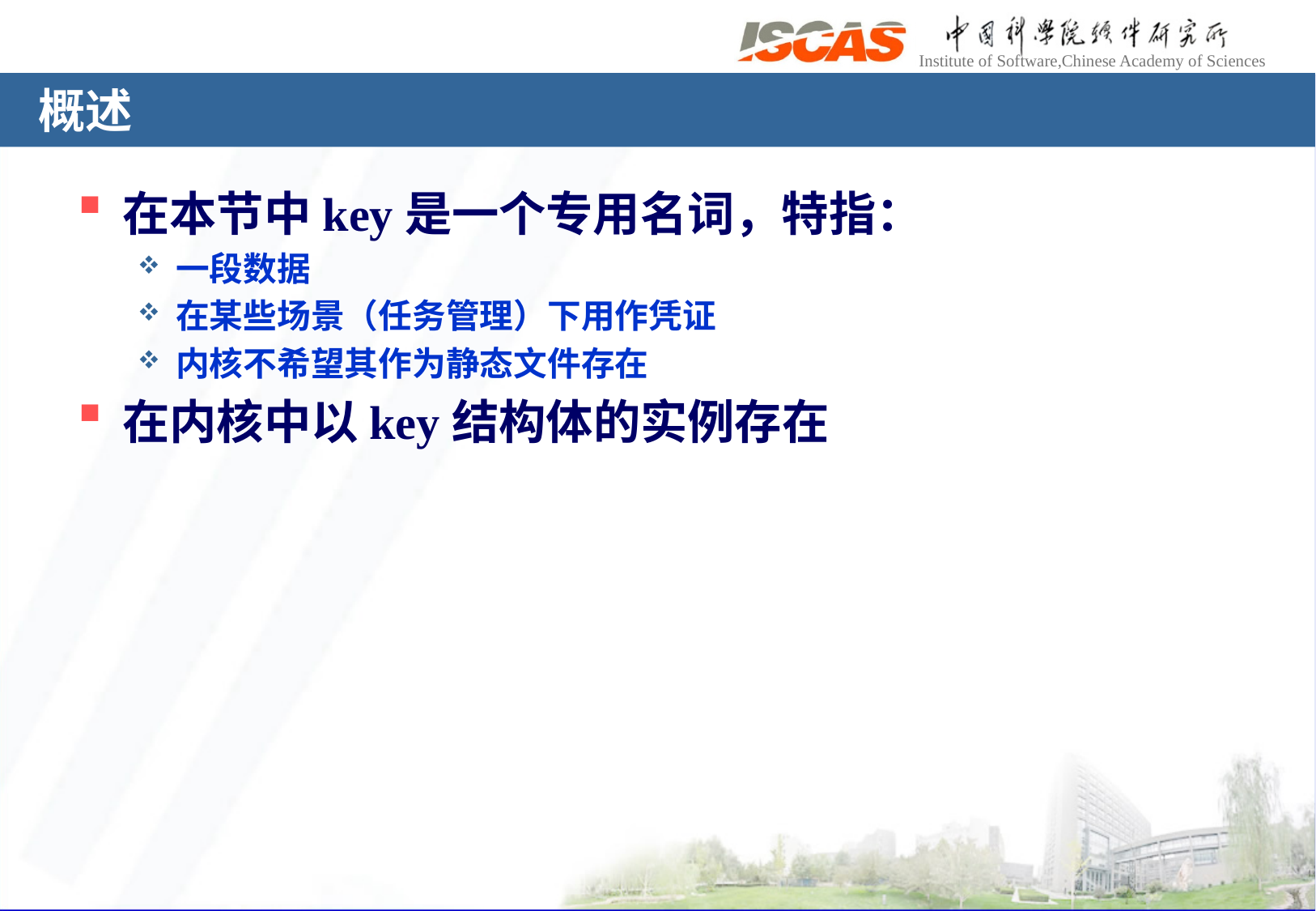

# 概述
在本节中key是一个专用名词，特指：
一段数据
在某些场景（任务管理）下用作凭证
内核不希望其作为静态文件存在
在内核中以key结构体的实例存在